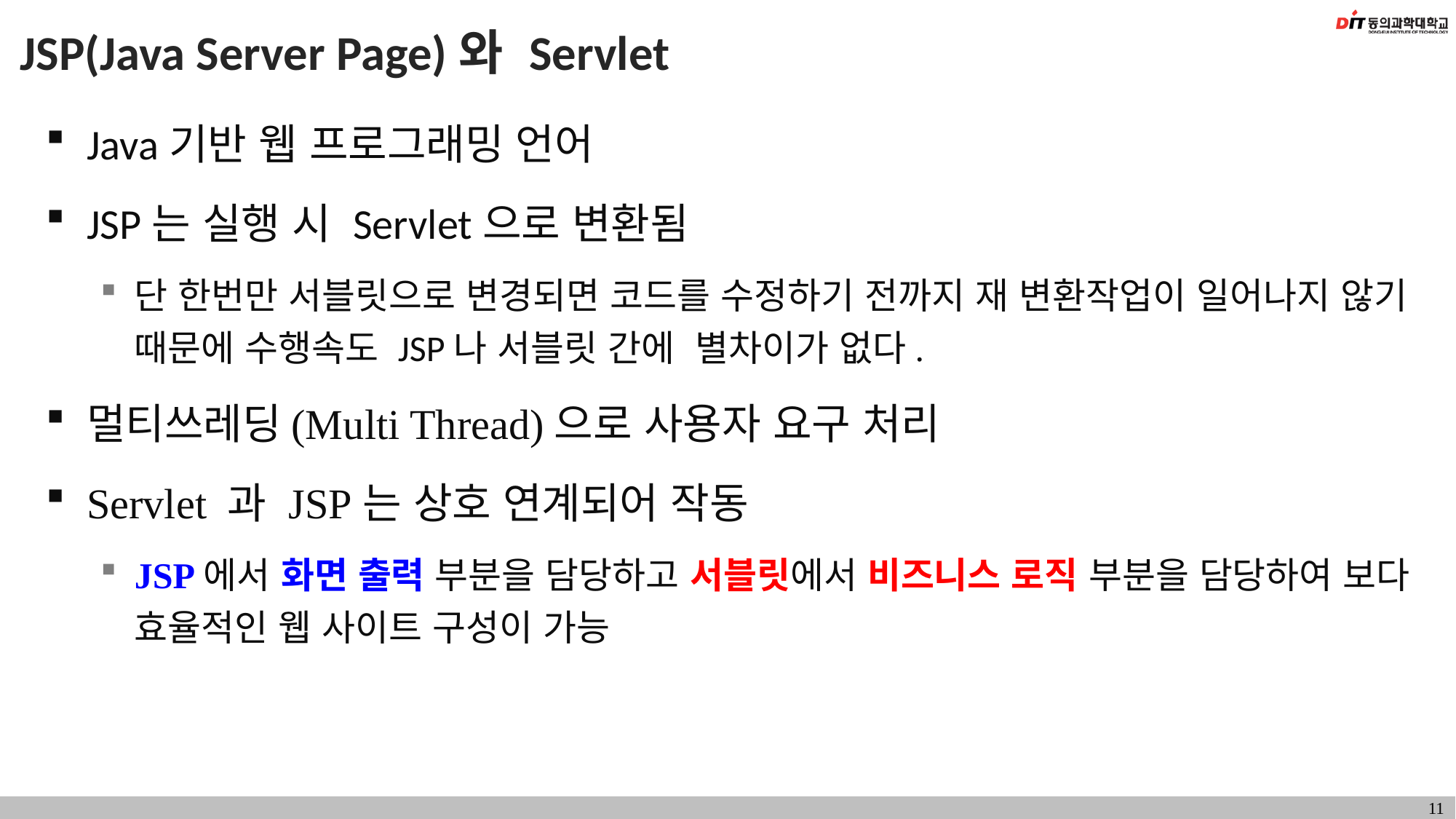

# JSP(Java Server Page)와 Servlet
Java기반 웹 프로그래밍 언어
JSP는 실행 시 Servlet으로 변환됨
단 한번만 서블릿으로 변경되면 코드를 수정하기 전까지 재 변환작업이 일어나지 않기 때문에 수행속도 JSP나 서블릿 간에  별차이가 없다.
멀티쓰레딩(Multi Thread)으로 사용자 요구 처리
Servlet 과 JSP는 상호 연계되어 작동
JSP에서 화면 출력 부분을 담당하고 서블릿에서 비즈니스 로직 부분을 담당하여 보다 효율적인 웹 사이트 구성이 가능

11